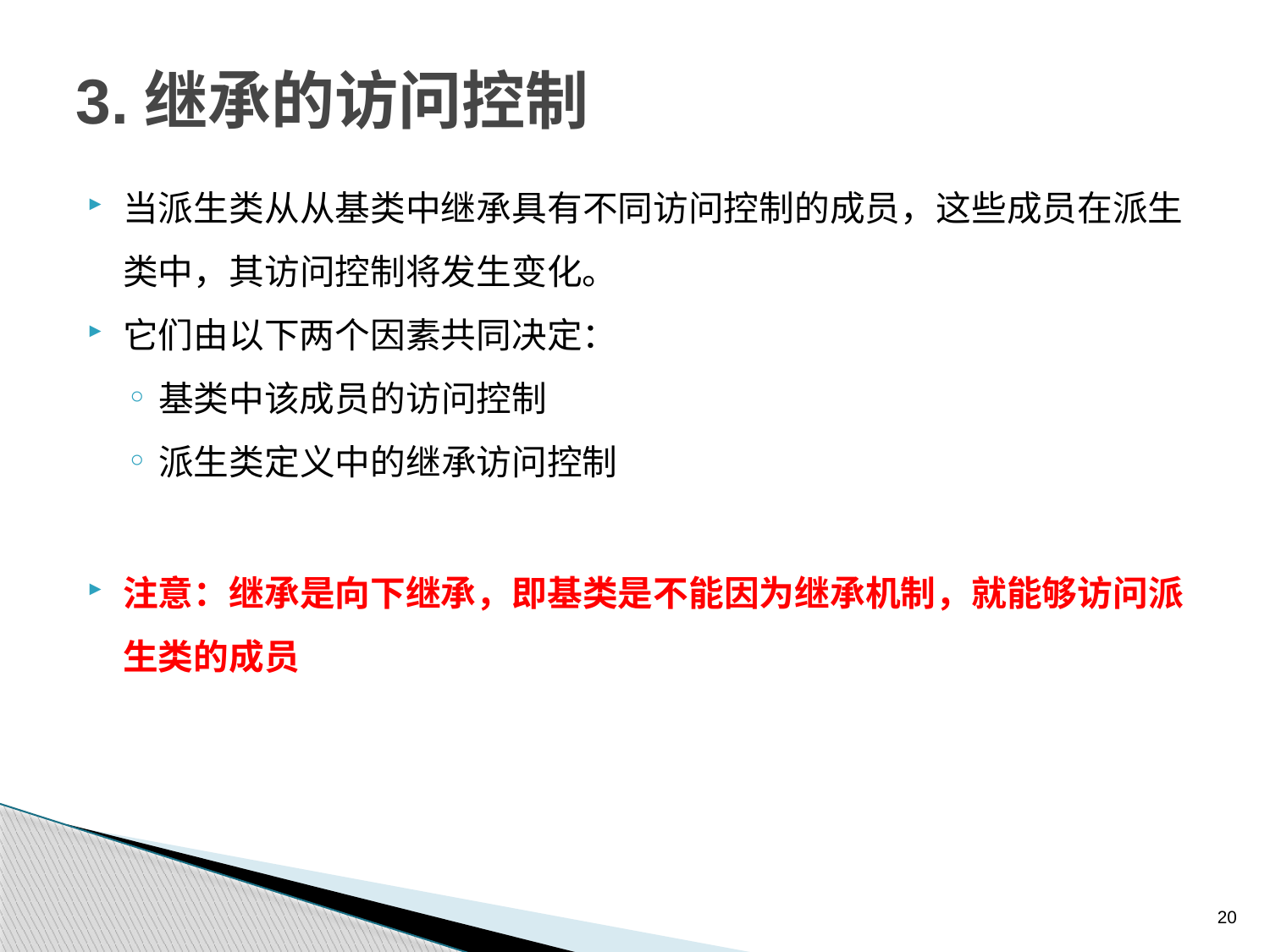

# 3.继承的访问控制
当派生类从从基类中继承具有不同访问控制的成员，这些成员在派生类中，其访问控制将发生变化。
它们由以下两个因素共同决定：
基类中该成员的访问控制
派生类定义中的继承访问控制

注意：继承是向下继承，即基类是不能因为继承机制，就能够访问派生类的成员

20